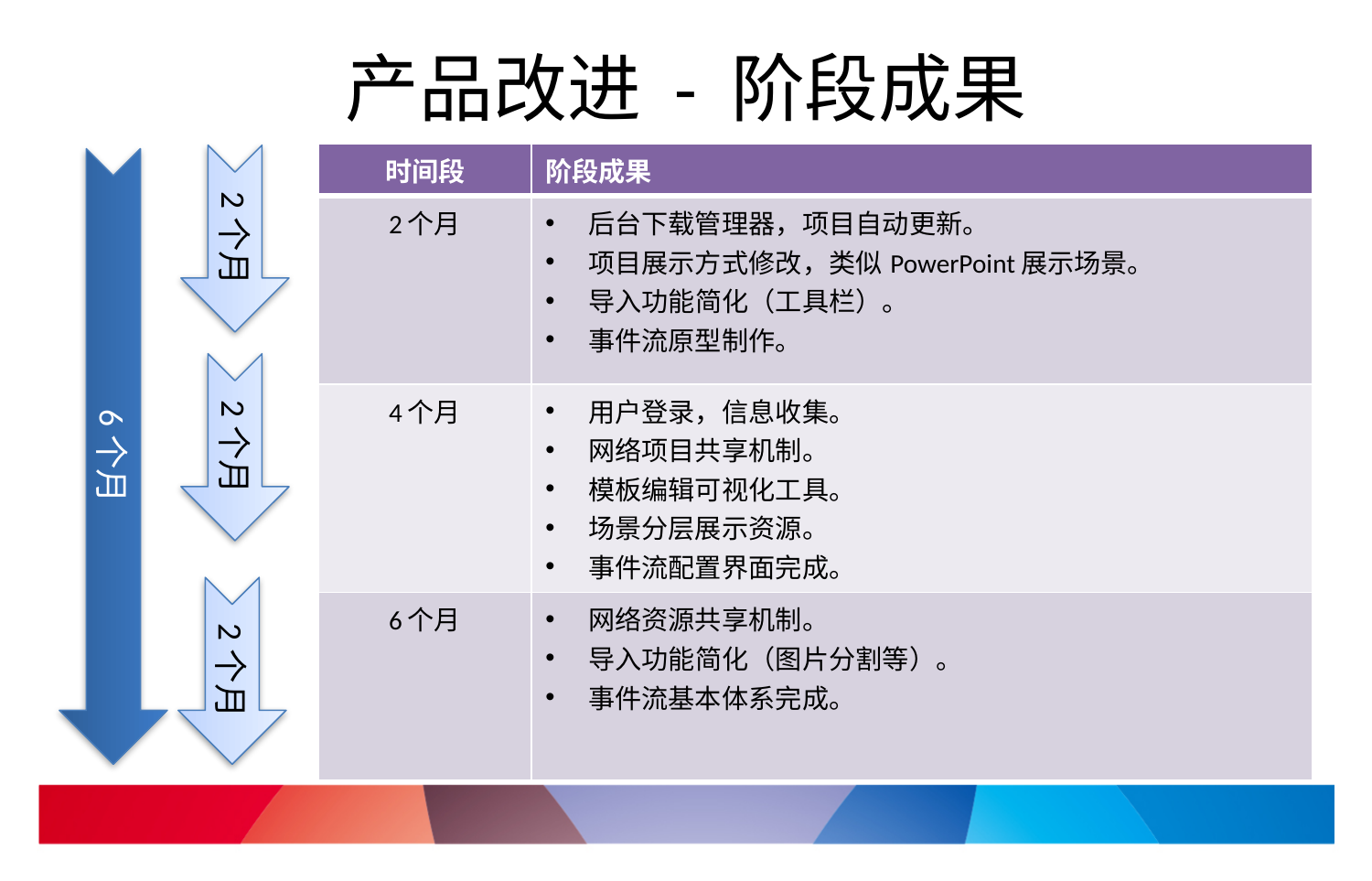

# 产品改进 - 阶段成果
| 时间段 | 阶段成果 |
| --- | --- |
| 2个月 | 后台下载管理器，项目自动更新。 项目展示方式修改，类似PowerPoint展示场景。 导入功能简化（工具栏）。 事件流原型制作。 |
| 4个月 | 用户登录，信息收集。 网络项目共享机制。 模板编辑可视化工具。 场景分层展示资源。 事件流配置界面完成。 |
| 6个月 | 网络资源共享机制。 导入功能简化（图片分割等）。 事件流基本体系完成。 |
2个月
2个月
6个月
2个月